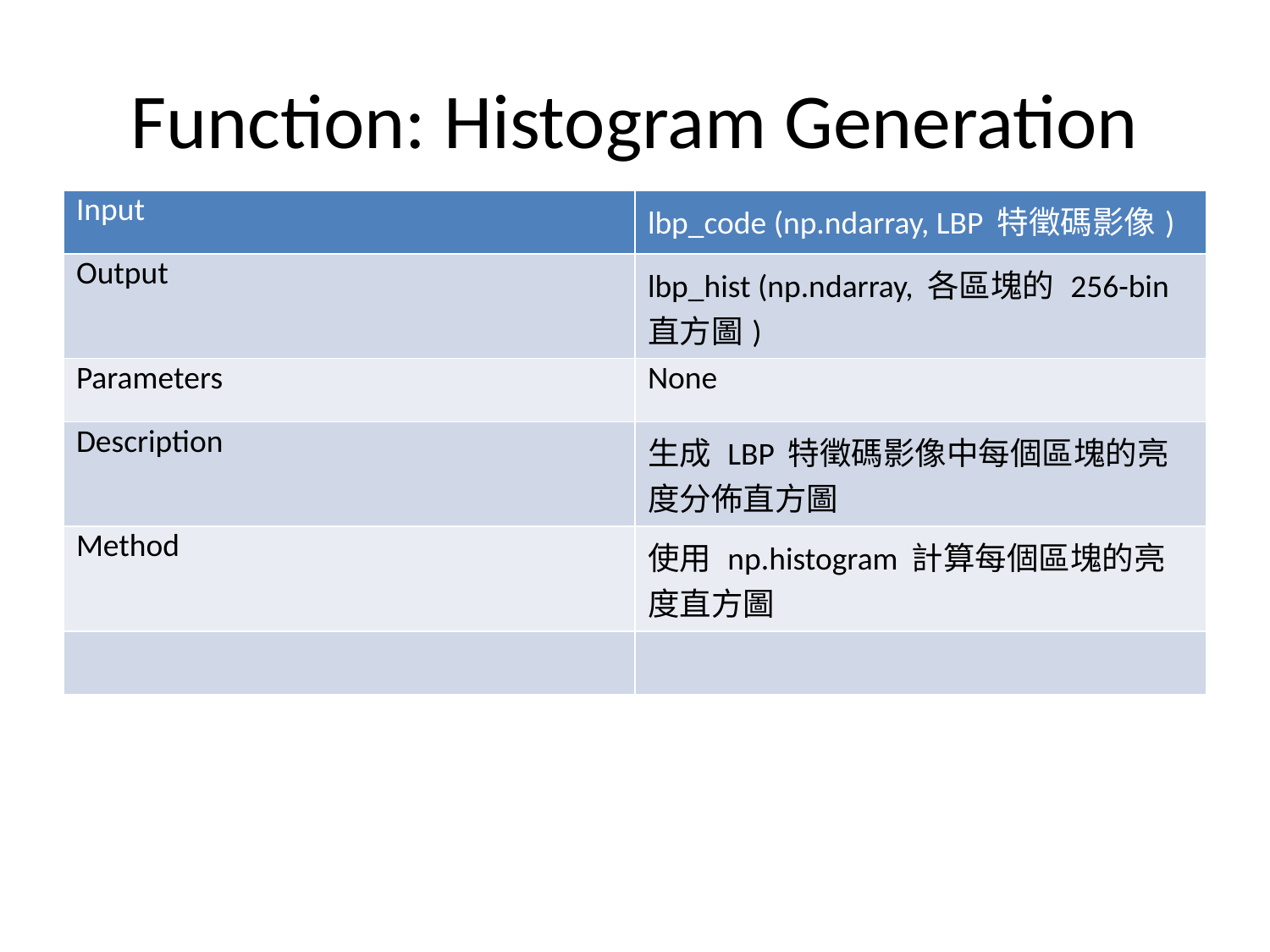

# Function: Histogram Generation
| Input | lbp\_code (np.ndarray, LBP 特徵碼影像) |
| --- | --- |
| Output | lbp\_hist (np.ndarray, 各區塊的 256-bin 直方圖) |
| Parameters | None |
| Description | 生成 LBP 特徵碼影像中每個區塊的亮度分佈直方圖 |
| Method | 使用 np.histogram 計算每個區塊的亮度直方圖 |
|  |  |